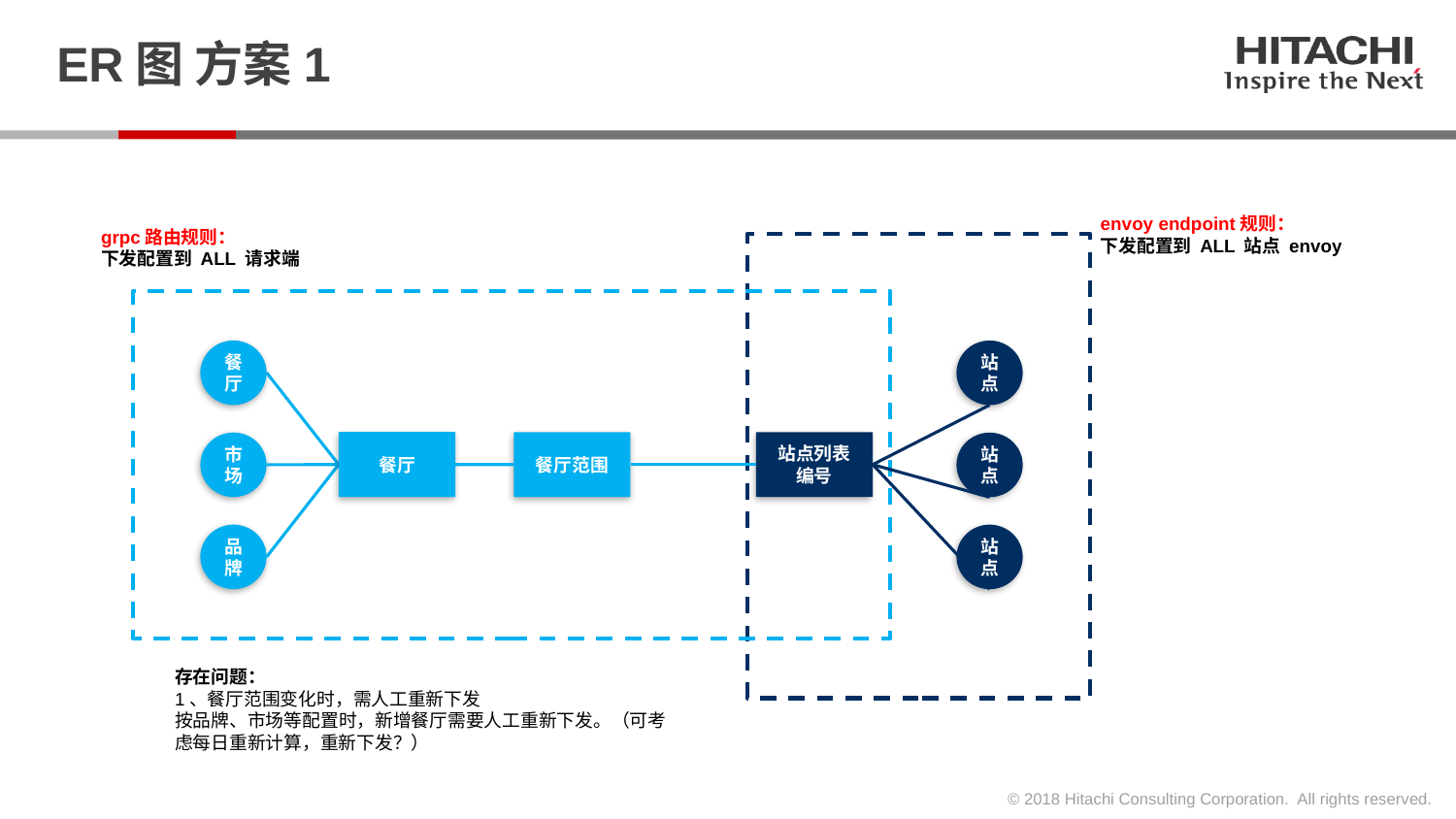

# ER图 方案1
envoy endpoint规则：
下发配置到 ALL 站点 envoy
grpc路由规则：
下发配置到 ALL 请求端

餐厅
站点
餐厅
餐厅范围
站点列表
编号
市场
站点
品牌
站点
存在问题：
1、餐厅范围变化时，需人工重新下发
按品牌、市场等配置时，新增餐厅需要人工重新下发。（可考虑每日重新计算，重新下发？）